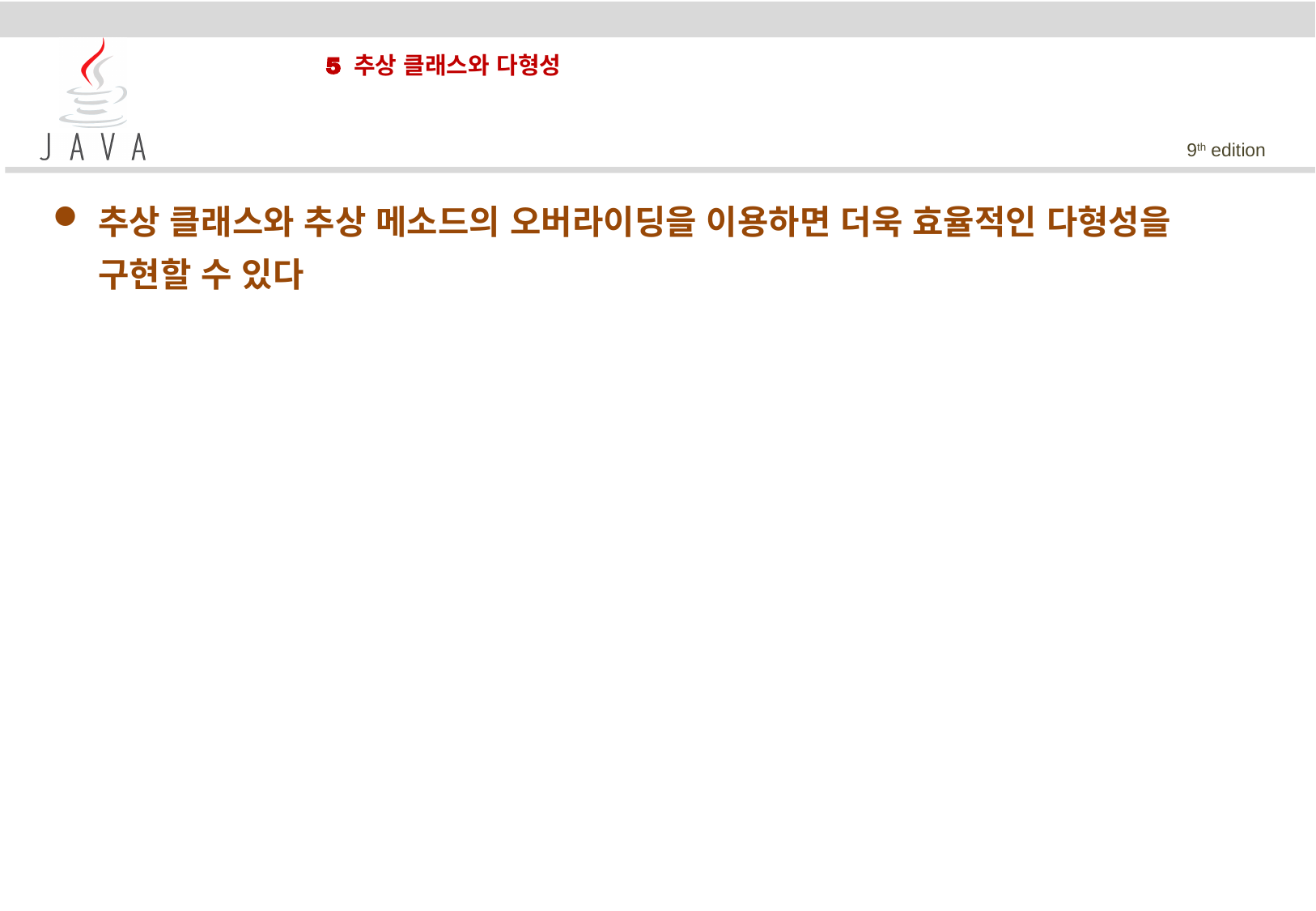

# 5 추상 클래스와 다형성

추상 클래스와 추상 메소드의 오버라이딩을 이용하면 더욱 효율적인 다형성을 구현할 수 있다